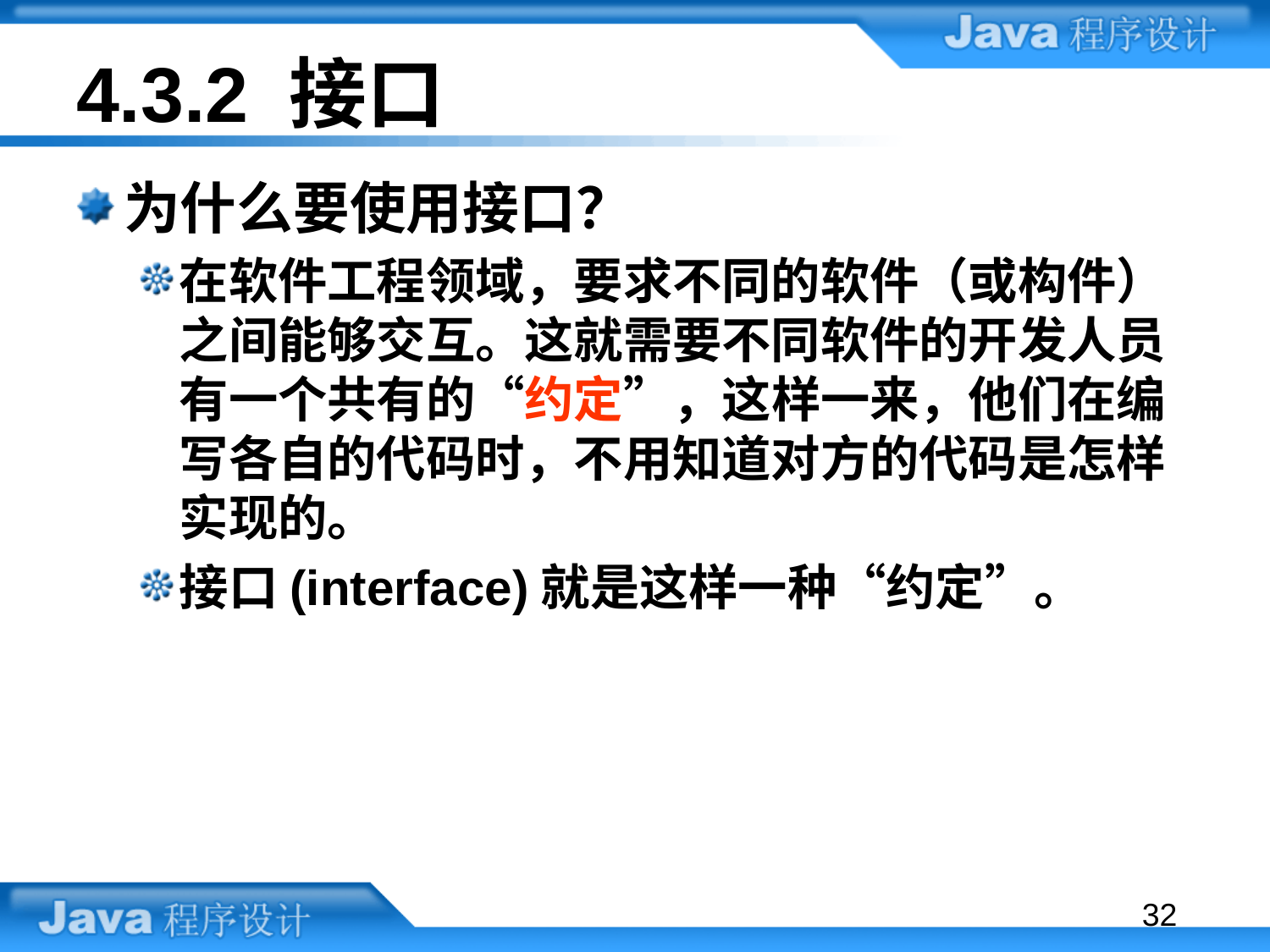

4.3.2 接口
为什么要使用接口？
在软件工程领域，要求不同的软件（或构件）之间能够交互。这就需要不同软件的开发人员有一个共有的“约定”，这样一来，他们在编写各自的代码时，不用知道对方的代码是怎样实现的。
接口(interface)就是这样一种“约定”。